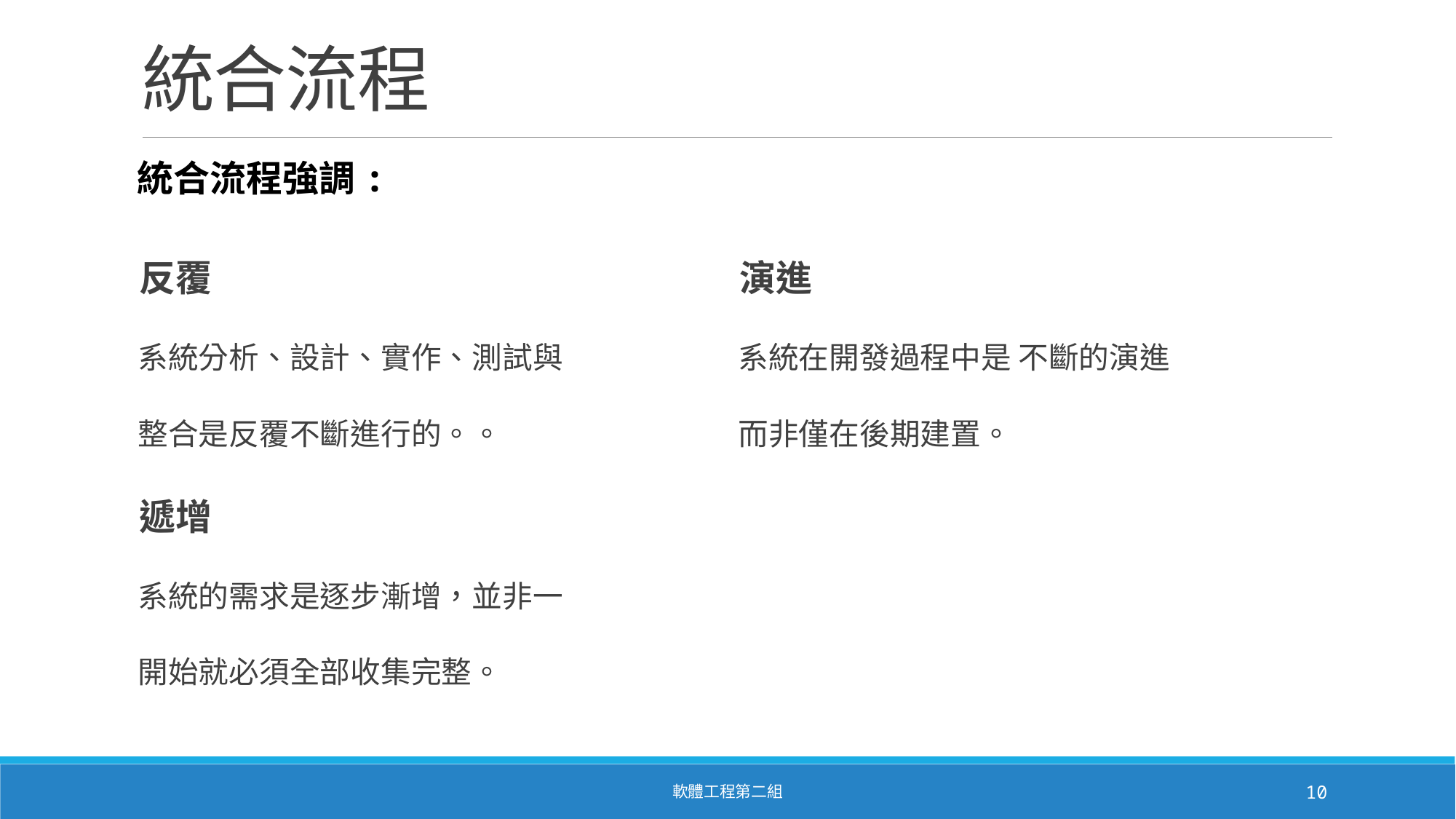

# 統合流程
統合流程強調:
反覆
系統分析、設計、實作、測試與
整合是反覆不斷進行的。。
遞增
系統的需求是逐步漸增，並非一
開始就必須全部收集完整。
演進
系統在開發過程中是 不斷的演進
而非僅在後期建置。

軟體工程第二組
10